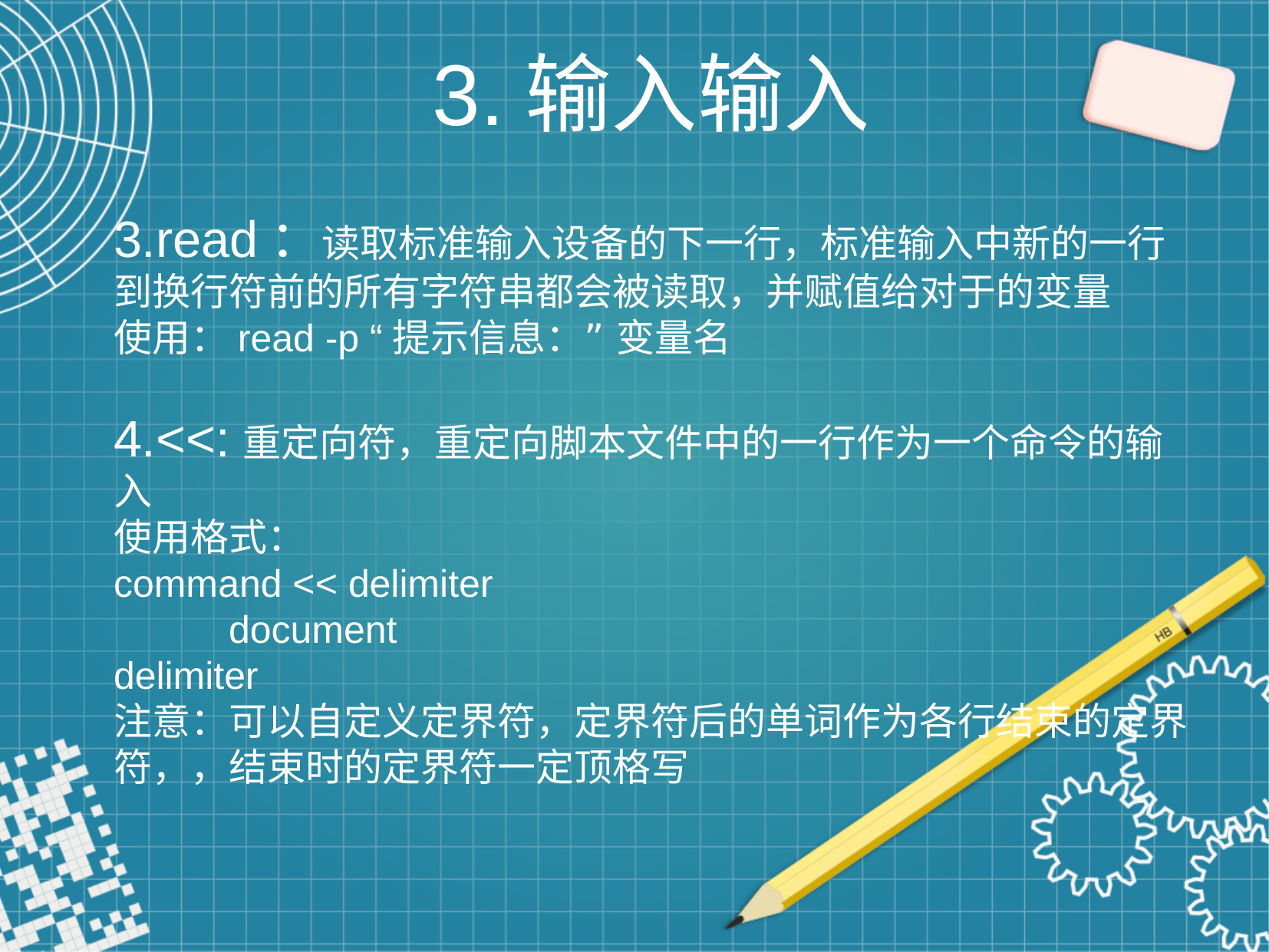

3.输入输入
3.read：读取标准输入设备的下一行，标准输入中新的一行到换行符前的所有字符串都会被读取，并赋值给对于的变量
使用：read -p “提示信息：” 变量名

4.<<:重定向符，重定向脚本文件中的一行作为一个命令的输入
使用格式：
command << delimiter
	document
delimiter
注意：可以自定义定界符，定界符后的单词作为各行结束的定界符，，结束时的定界符一定顶格写